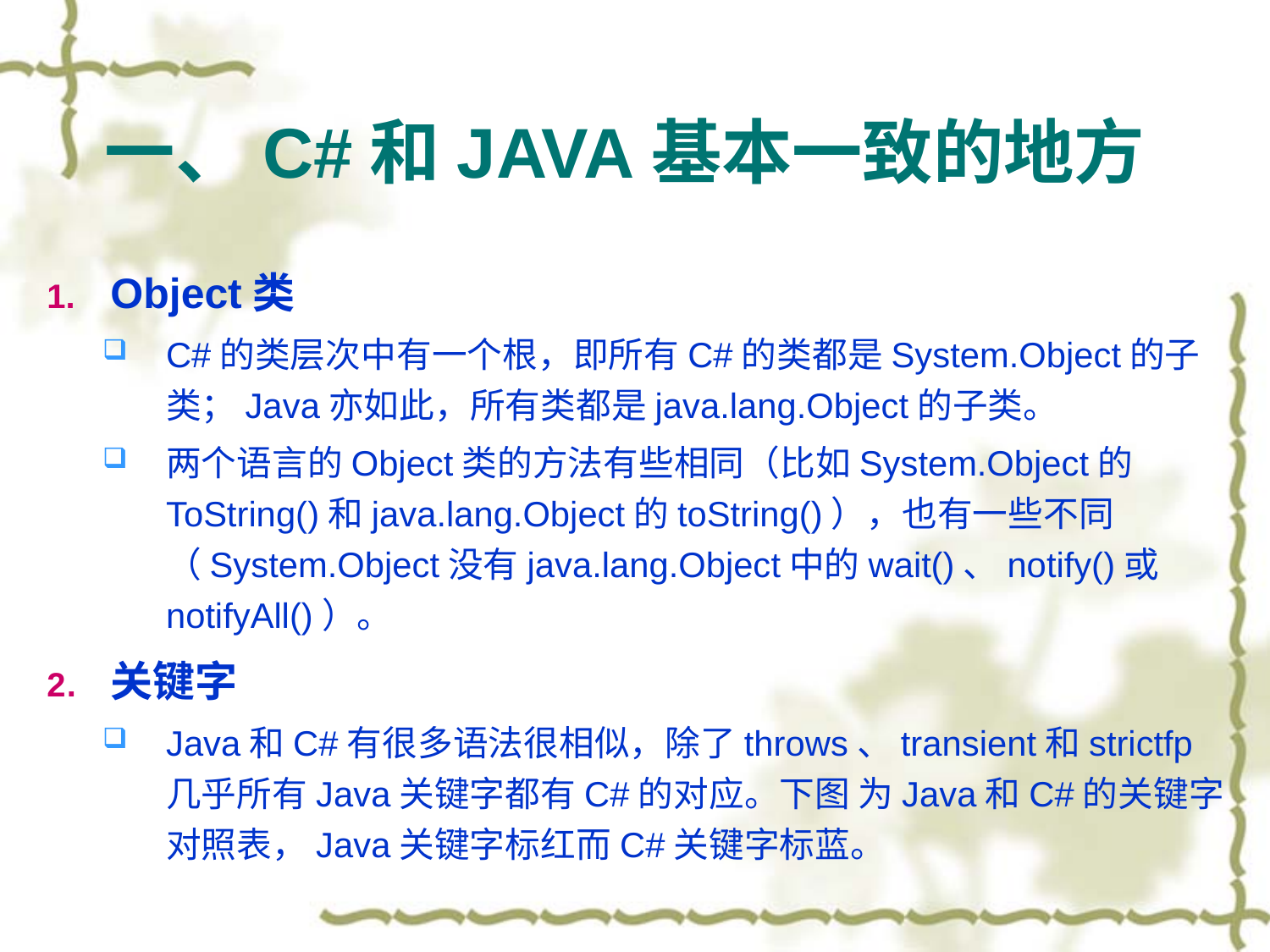

一、C#和JAVA基本一致的地方
Object类
C#的类层次中有一个根，即所有C#的类都是System.Object的子类；Java亦如此，所有类都是java.lang.Object的子类。
两个语言的Object类的方法有些相同（比如System.Object的ToString()和java.lang.Object的toString()），也有一些不同（System.Object没有java.lang.Object中的wait()、notify()或notifyAll()）。
关键字
Java和C#有很多语法很相似，除了throws、transient和strictfp几乎所有Java关键字都有C#的对应。下图 为Java和C#的关键字对照表，Java关键字标红而C#关键字标蓝。